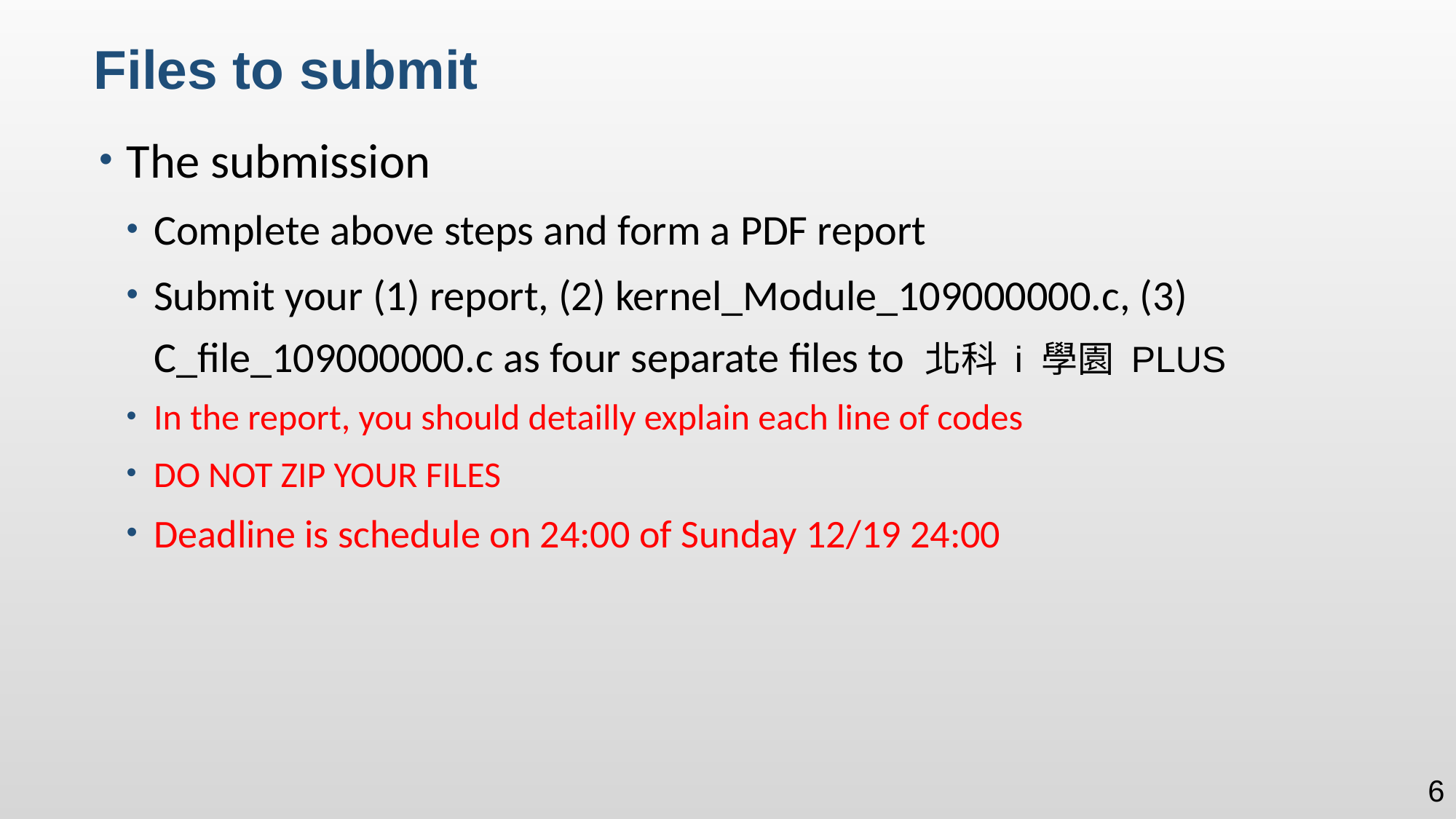

Files to submit
The submission
Complete above steps and form a PDF report
Submit your (1) report, (2) kernel_Module_109000000.c, (3) C_file_109000000.c as four separate files to 北科 i 學園 PLUS
In the report, you should detailly explain each line of codes
DO NOT ZIP YOUR FILES
Deadline is schedule on 24:00 of Sunday 12/19 24:00

6